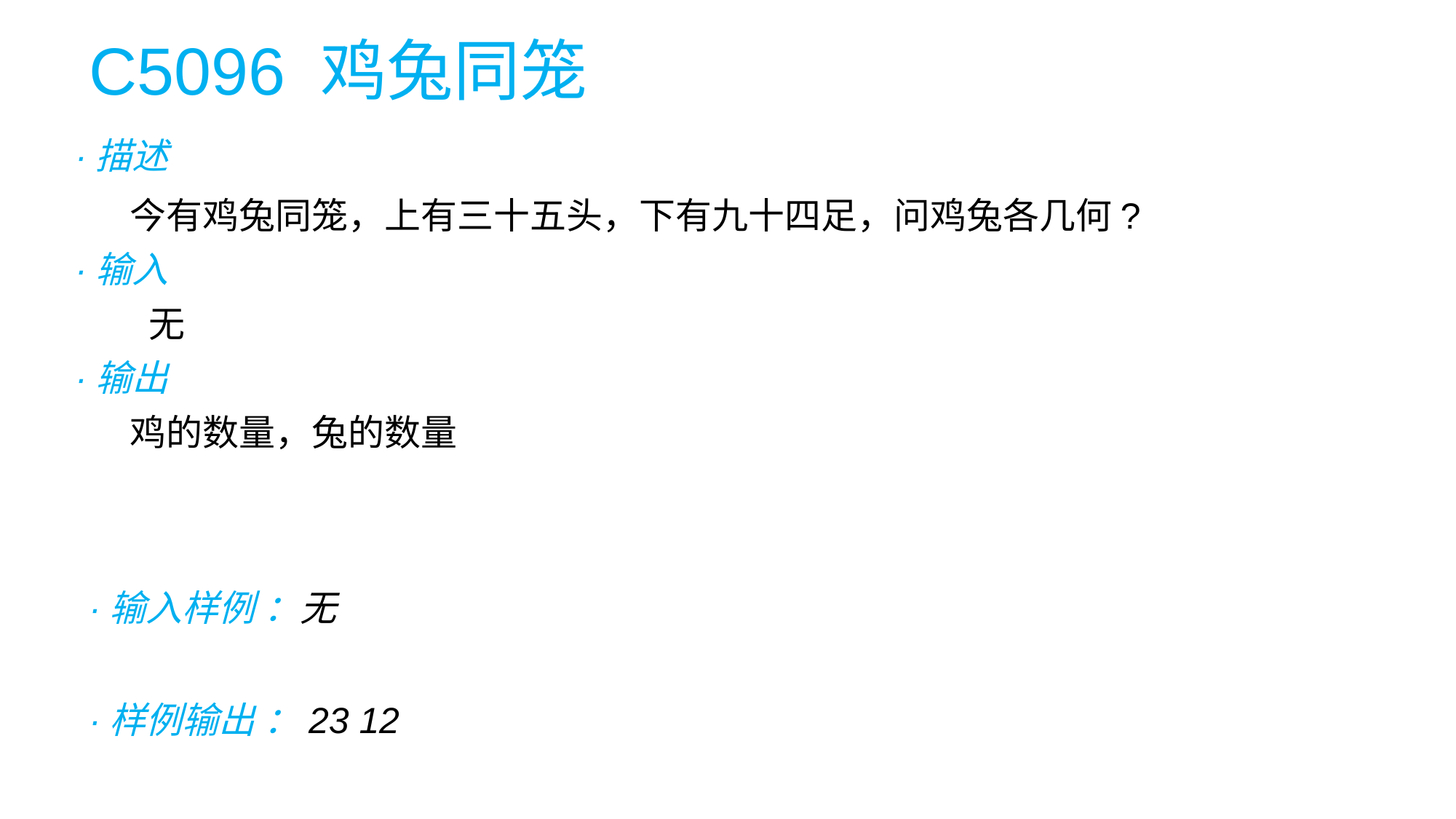

# C5096 鸡兔同笼
·描述
今有鸡兔同笼，上有三十五头，下有九十四足，问鸡兔各几何?
·输入
        无
·输出
鸡的数量，兔的数量
·输入样例 ：无
·样例输出 ：23 12